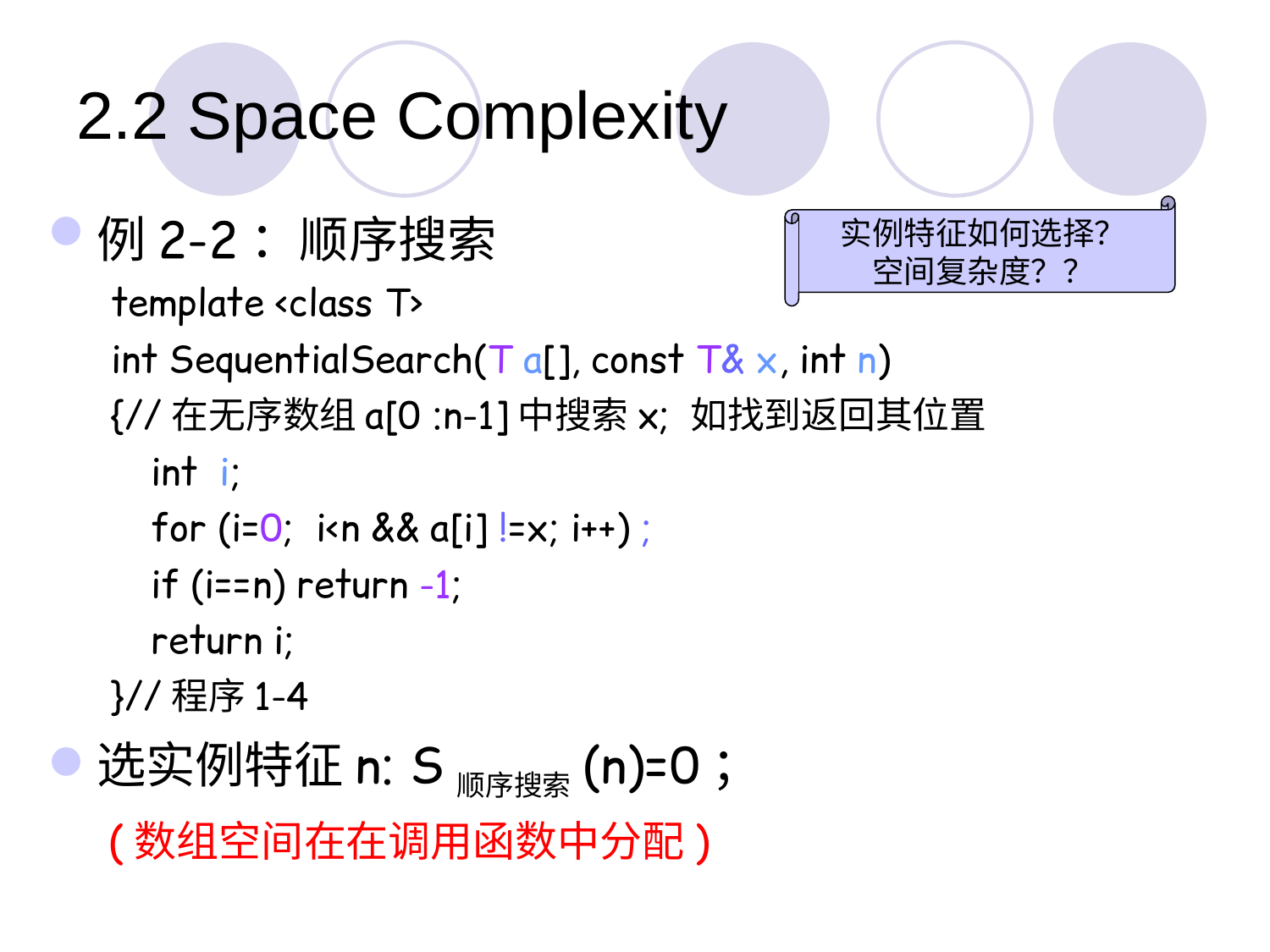

# 2.2 Space Complexity
例2-2：顺序搜索
template <class T>
int SequentialSearch(T a[], const T& x, int n)
{//在无序数组a[0 :n-1]中搜索x; 如找到返回其位置
	int  i;
	for (i=0;  i<n && a[i] !=x; i++) ;
	if (i==n) return -1;
	return i;
}//程序1-4
选实例特征n: S顺序搜索(n)=0；
     (数组空间在在调用函数中分配)
实例特征如何选择？
空间复杂度？？

22